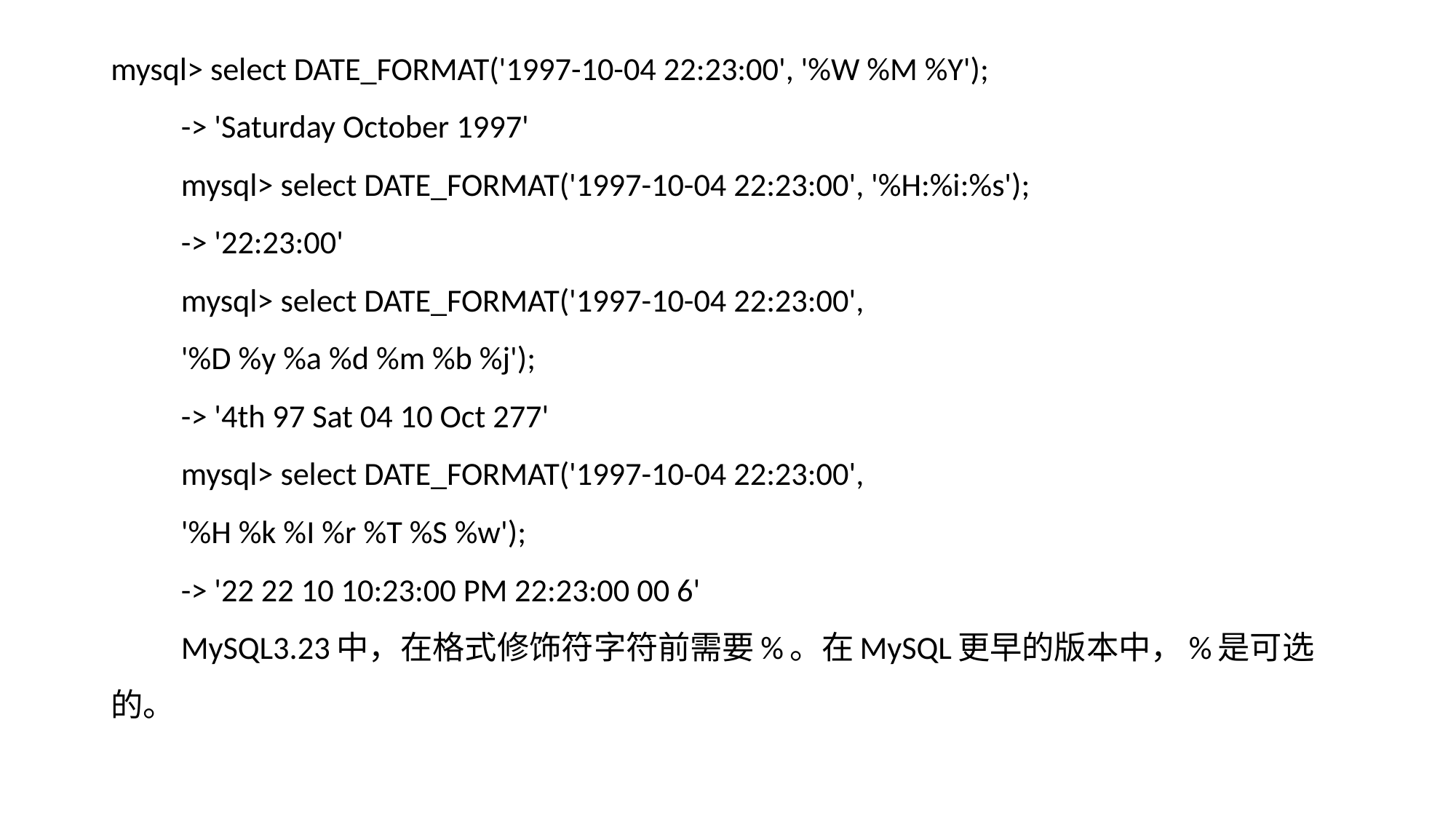

mysql> select DATE_FORMAT('1997-10-04 22:23:00', '%W %M %Y');  
　　-> 'Saturday October 1997'  
　　mysql> select DATE_FORMAT('1997-10-04 22:23:00', '%H:%i:%s');  
　　-> '22:23:00'  
　　mysql> select DATE_FORMAT('1997-10-04 22:23:00',  
　　'%D %y %a %d %m %b %j');  
　　-> '4th 97 Sat 04 10 Oct 277'  
　　mysql> select DATE_FORMAT('1997-10-04 22:23:00',  
　　'%H %k %I %r %T %S %w');  
　　-> '22 22 10 10:23:00 PM 22:23:00 00 6'  
　　MySQL3.23中，在格式修饰符字符前需要%。在MySQL更早的版本中，%是可选的。